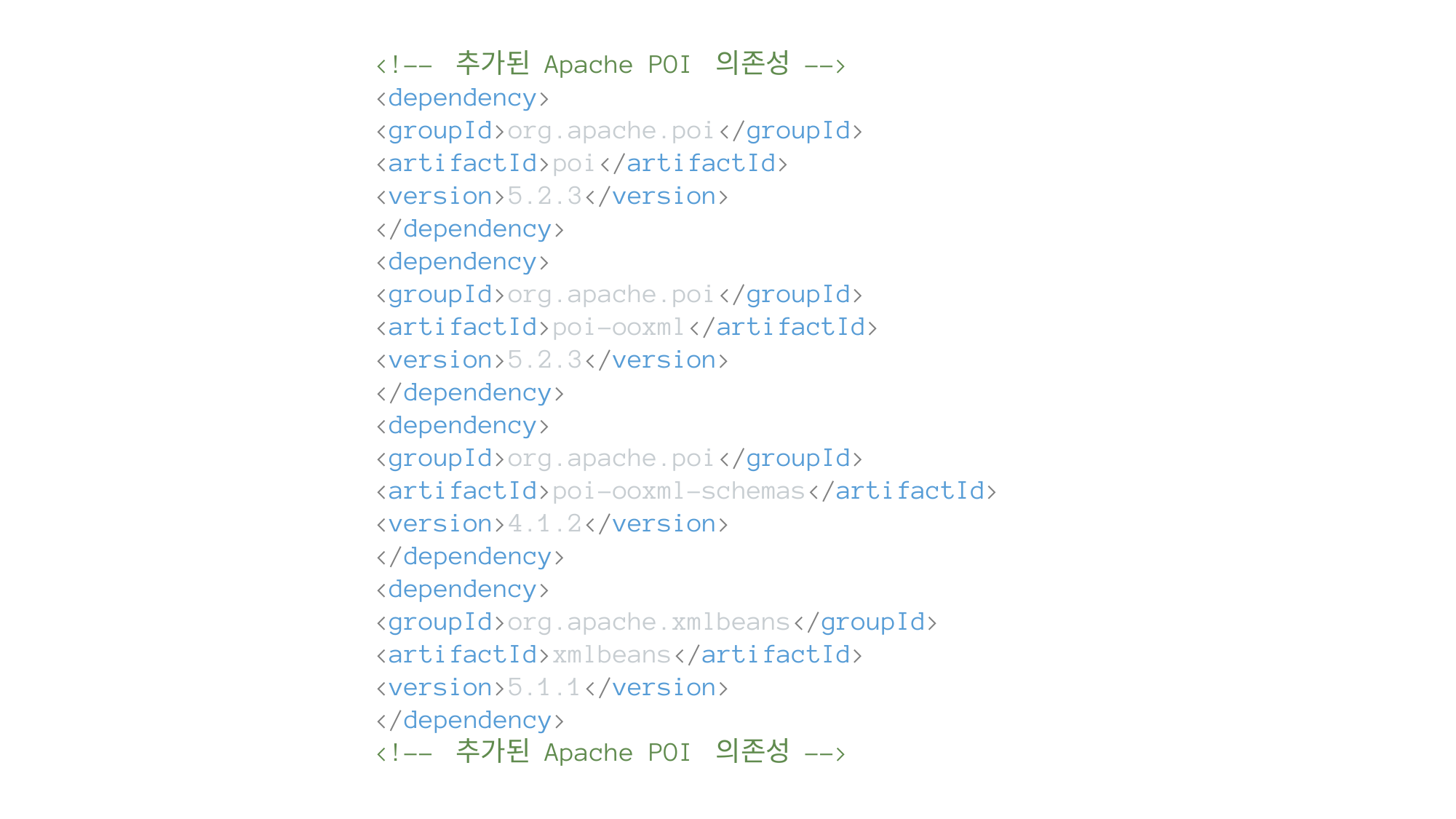

<!-- 추가된 Apache POI 의존성 -->
<dependency>
<groupId>org.apache.poi</groupId>
<artifactId>poi</artifactId>
<version>5.2.3</version>
</dependency>
<dependency>
<groupId>org.apache.poi</groupId>
<artifactId>poi-ooxml</artifactId>
<version>5.2.3</version>
</dependency>
<dependency>
<groupId>org.apache.poi</groupId>
<artifactId>poi-ooxml-schemas</artifactId>
<version>4.1.2</version>
</dependency>
<dependency>
<groupId>org.apache.xmlbeans</groupId>
<artifactId>xmlbeans</artifactId>
<version>5.1.1</version>
</dependency>
<!-- 추가된 Apache POI 의존성 -->